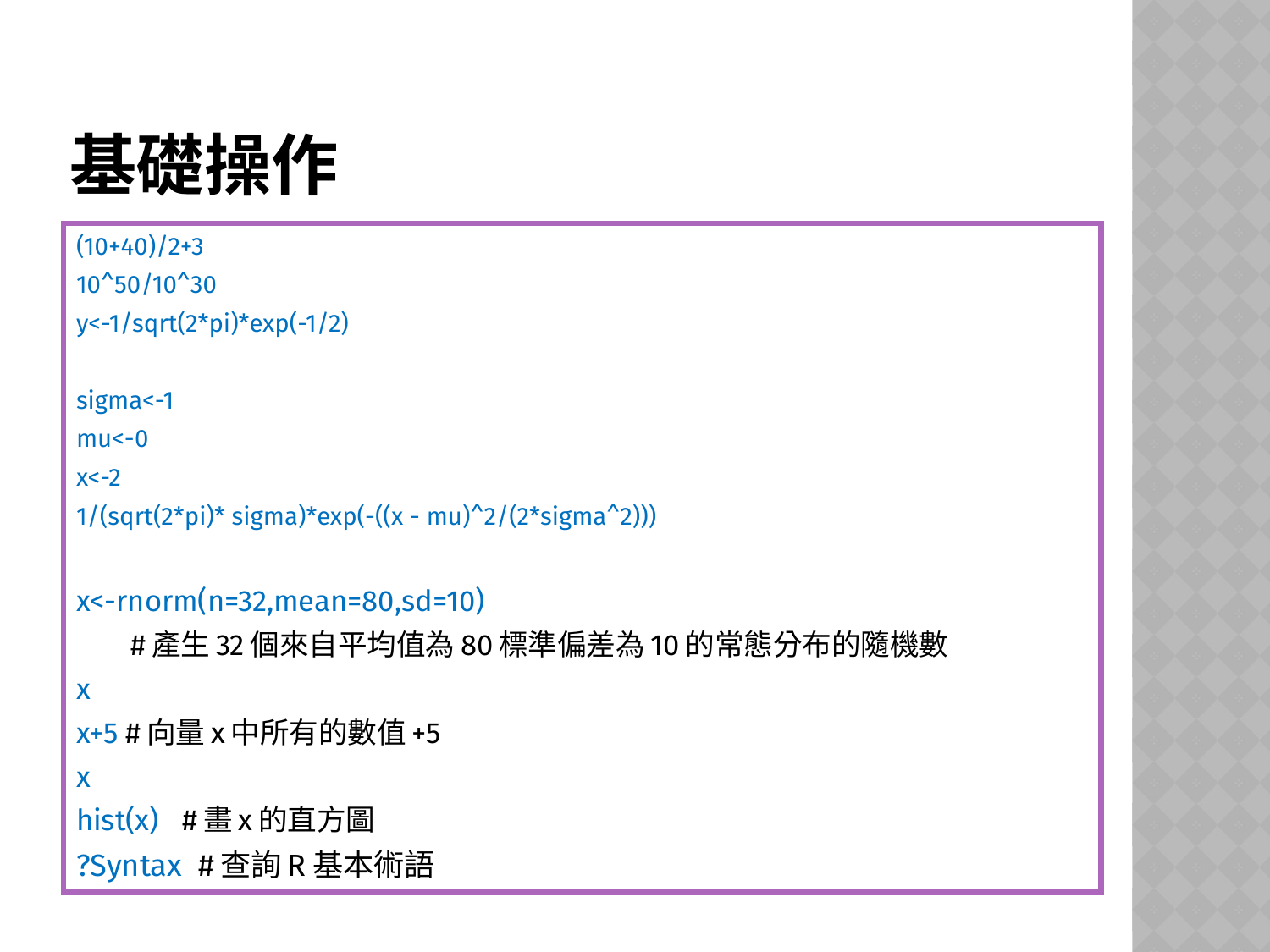

# 基礎操作
(10+40)/2+3
10^50/10^30
y<-1/sqrt(2*pi)*exp(-1/2)

sigma<-1
mu<-0
x<-2
1/(sqrt(2*pi)* sigma)*exp(-((x - mu)^2/(2*sigma^2)))

x<-rnorm(n=32,mean=80,sd=10)
       #產生32個來自平均值為80標準偏差為10的常態分布的隨機數
x
x+5 #向量x中所有的數值+5
x
hist(x)   #畫x的直方圖
?Syntax  #查詢R基本術語